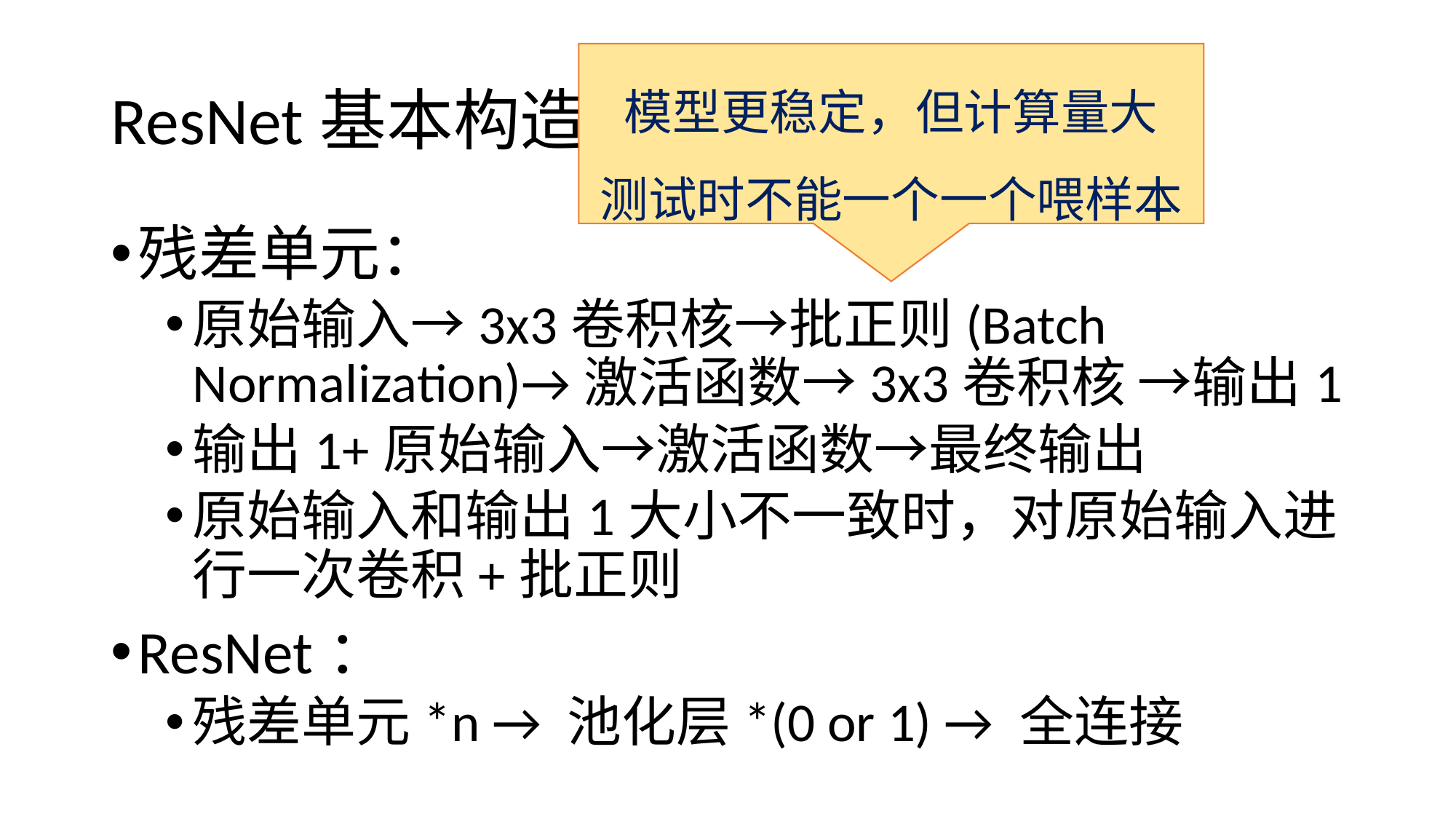

# ResNet基本构造
模型更稳定，但计算量大
测试时不能一个一个喂样本
残差单元：
原始输入→3x3卷积核→批正则(Batch Normalization)→激活函数→3x3卷积核 →输出1
输出1+原始输入→激活函数→最终输出
原始输入和输出1大小不一致时，对原始输入进行一次卷积+批正则
ResNet：
残差单元*n → 池化层*(0 or 1) → 全连接